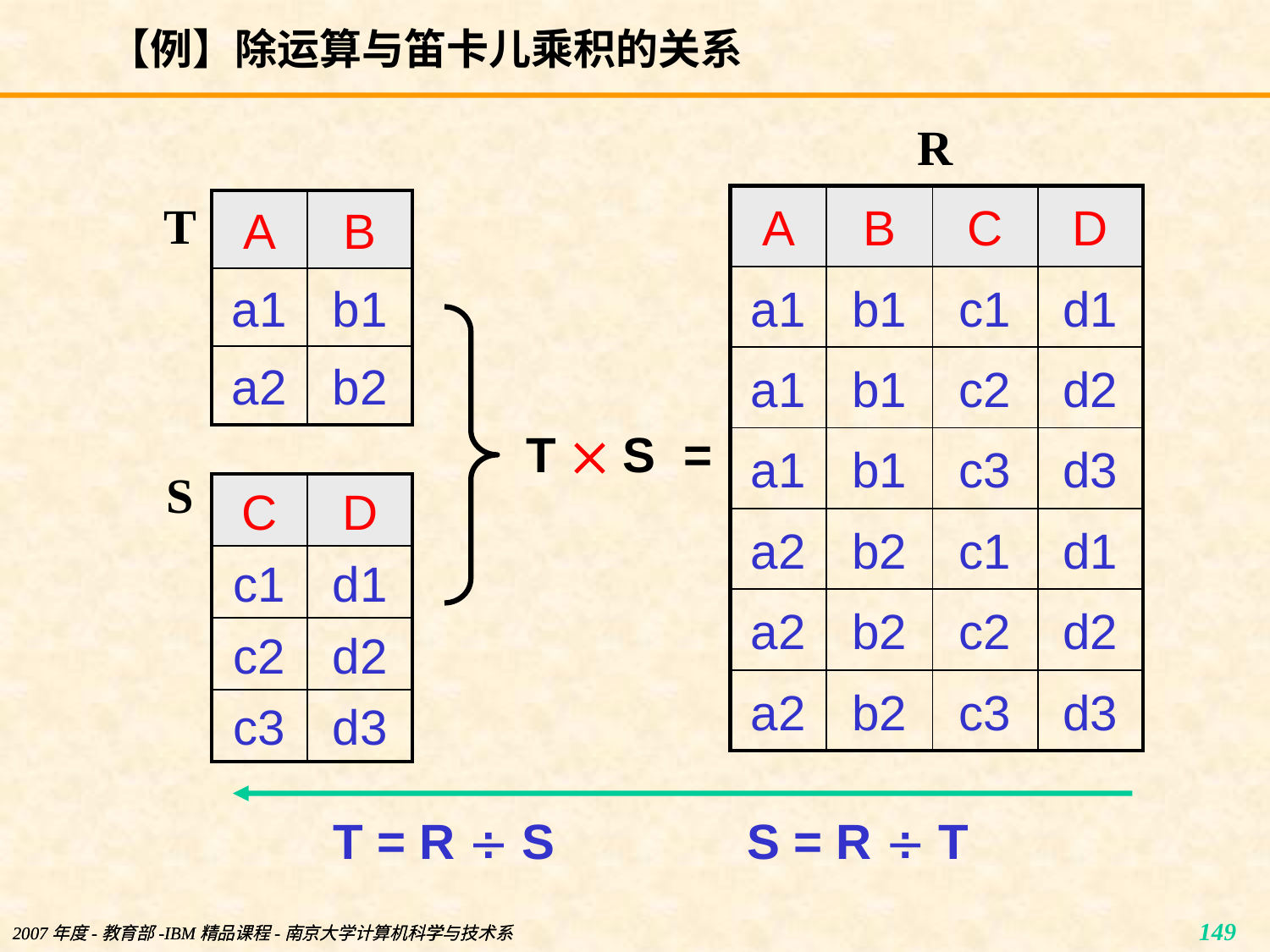

# 【例】除运算与笛卡儿乘积的关系
R
| A | B | C | D |
| --- | --- | --- | --- |
| a1 | b1 | c1 | d1 |
| a1 | b1 | c2 | d2 |
| a1 | b1 | c3 | d3 |
| a2 | b2 | c1 | d1 |
| a2 | b2 | c2 | d2 |
| a2 | b2 | c3 | d3 |
| A | B |
| --- | --- |
| a1 | b1 |
| a2 | b2 |
T

T × S  =
S
| C | D |
| --- | --- |
| c1 | d1 |
| c2 | d2 |
| c3 | d3 |

T = R ÷ S              S = R ÷ T
149
2007年度-教育部-IBM精品课程-南京大学计算机科学与技术系
2007年度-教育部-IBM精品课程-南京大学计算机科学与技术系